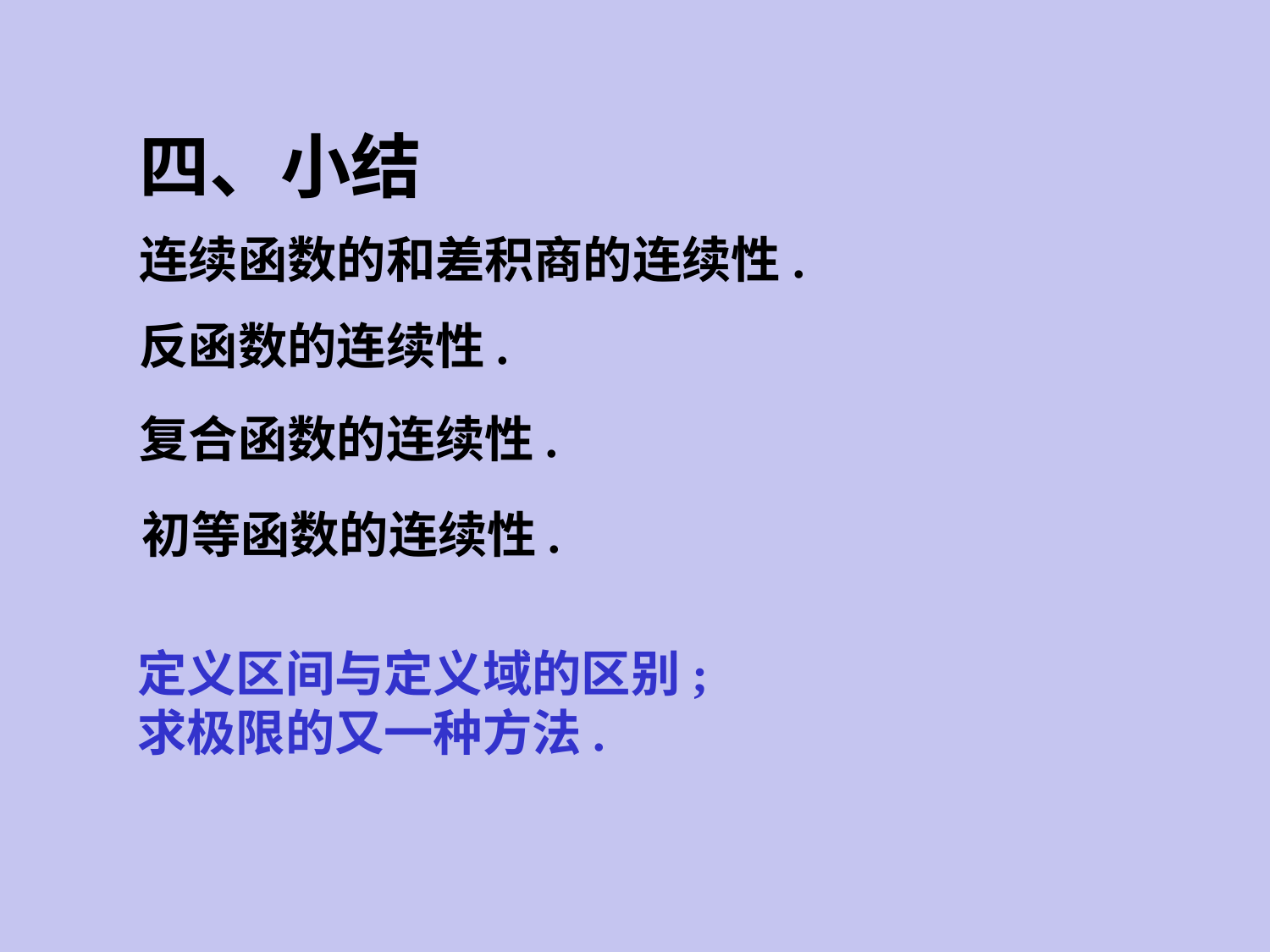

四、小结
连续函数的和差积商的连续性.
反函数的连续性.
复合函数的连续性.
初等函数的连续性.
定义区间与定义域的区别;
求极限的又一种方法.